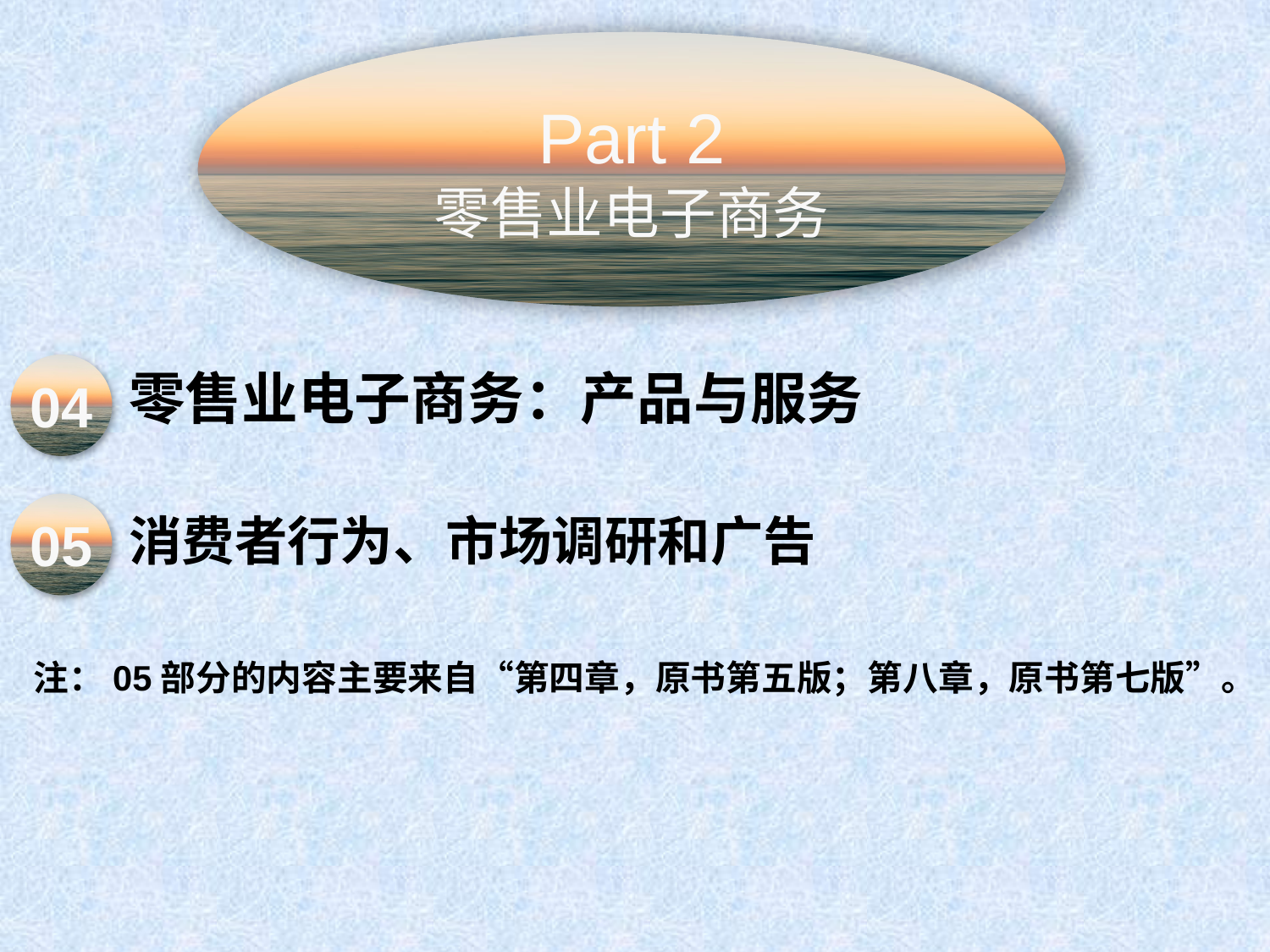

Part 2
零售业电子商务
零售业电子商务：产品与服务
04
消费者行为、市场调研和广告
05
注：05部分的内容主要来自“第四章，原书第五版；第八章，原书第七版”。